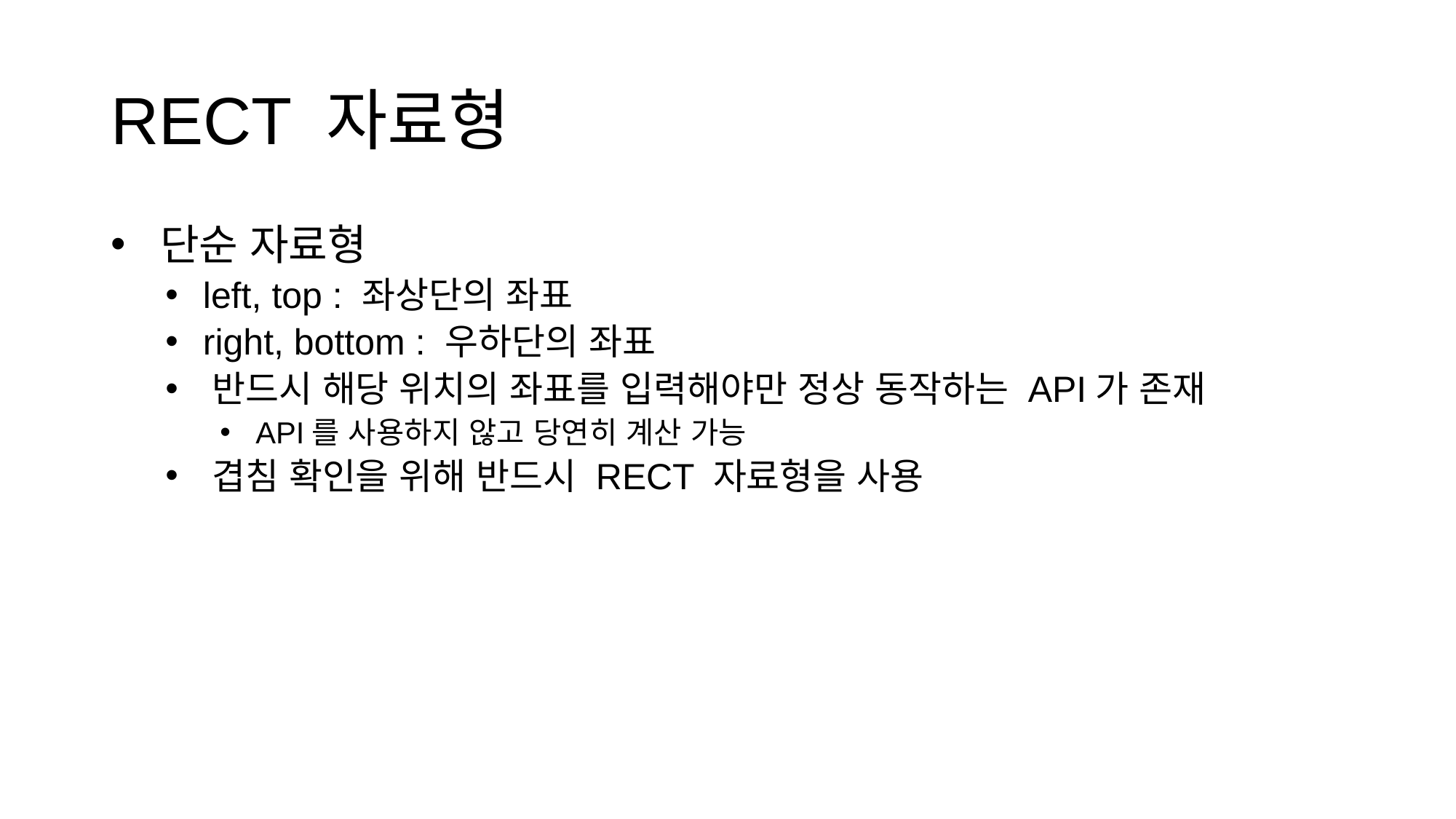

# RECT 자료형
 단순 자료형
 left, top : 좌상단의 좌표
 right, bottom : 우하단의 좌표
 반드시 해당 위치의 좌표를 입력해야만 정상 동작하는 API가 존재
 API를 사용하지 않고 당연히 계산 가능
 겹침 확인을 위해 반드시 RECT 자료형을 사용